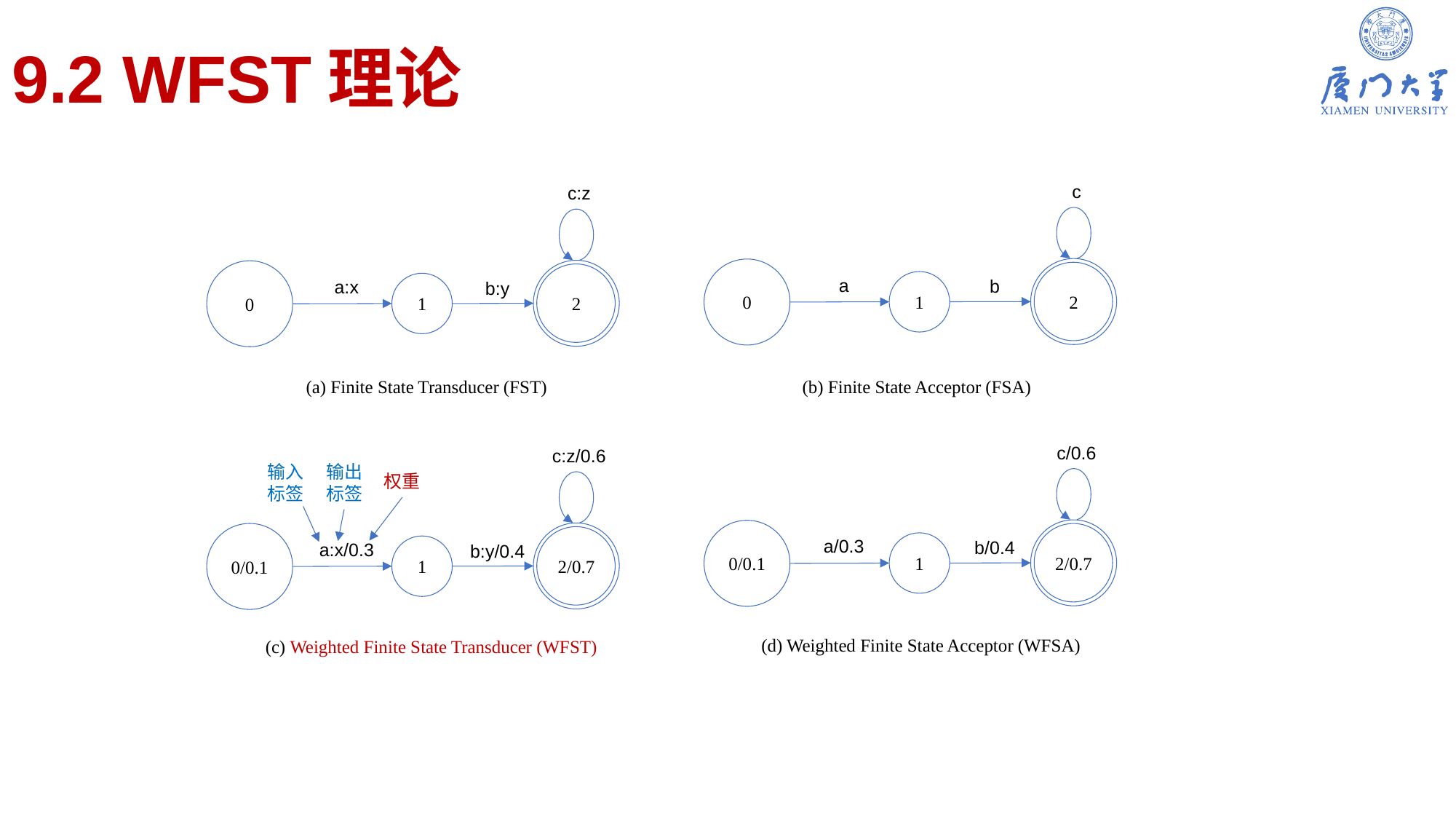

# 9.2 WFST理论
c
c:z

2

0
2

0
a
b
a:x
b:y
1
1
(a) Finite State Transducer (FST)
(b) Finite State Acceptor (FSA)
c/0.6
c:z/0.6
输出
标签
输入
标签
权重

2/0.7

0/0.1
2/0.7

0/0.1
a/0.3
b/0.4
a:x/0.3
1
b:y/0.4
1
(d) Weighted Finite State Acceptor (WFSA)
(c) Weighted Finite State Transducer (WFST)